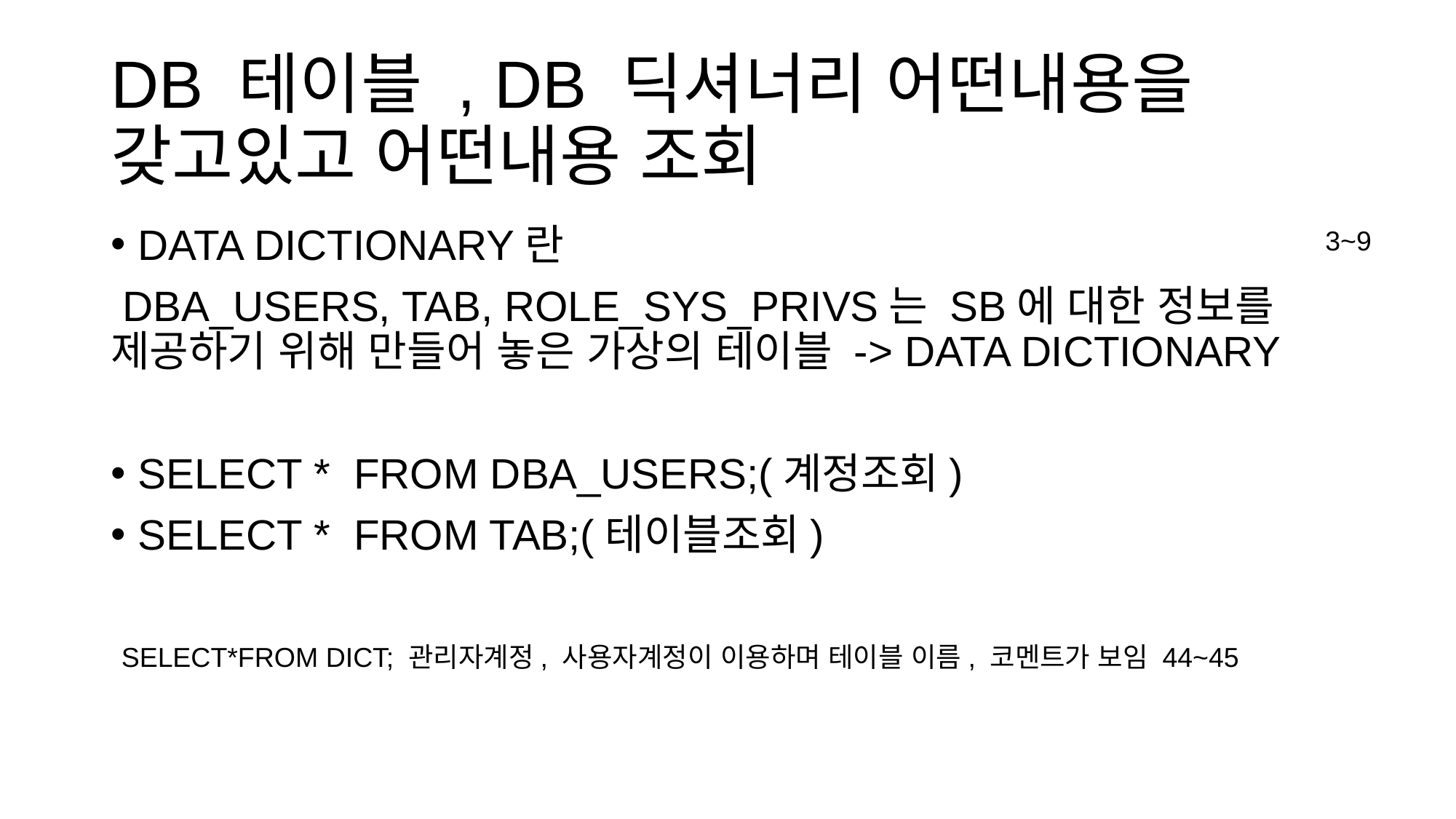

# DB 테이블 , DB 딕셔너리 어떤내용을 갖고있고 어떤내용 조회
DATA DICTIONARY란
 DBA_USERS, TAB, ROLE_SYS_PRIVS는 SB에 대한 정보를 제공하기 위해 만들어 놓은 가상의 테이블 -> DATA DICTIONARY

SELECT *  FROM DBA_USERS;(계정조회)
SELECT *  FROM TAB;(테이블조회)
3~9
SELECT*FROM DICT; 관리자계정, 사용자계정이 이용하며 테이블 이름, 코멘트가 보임 44~45